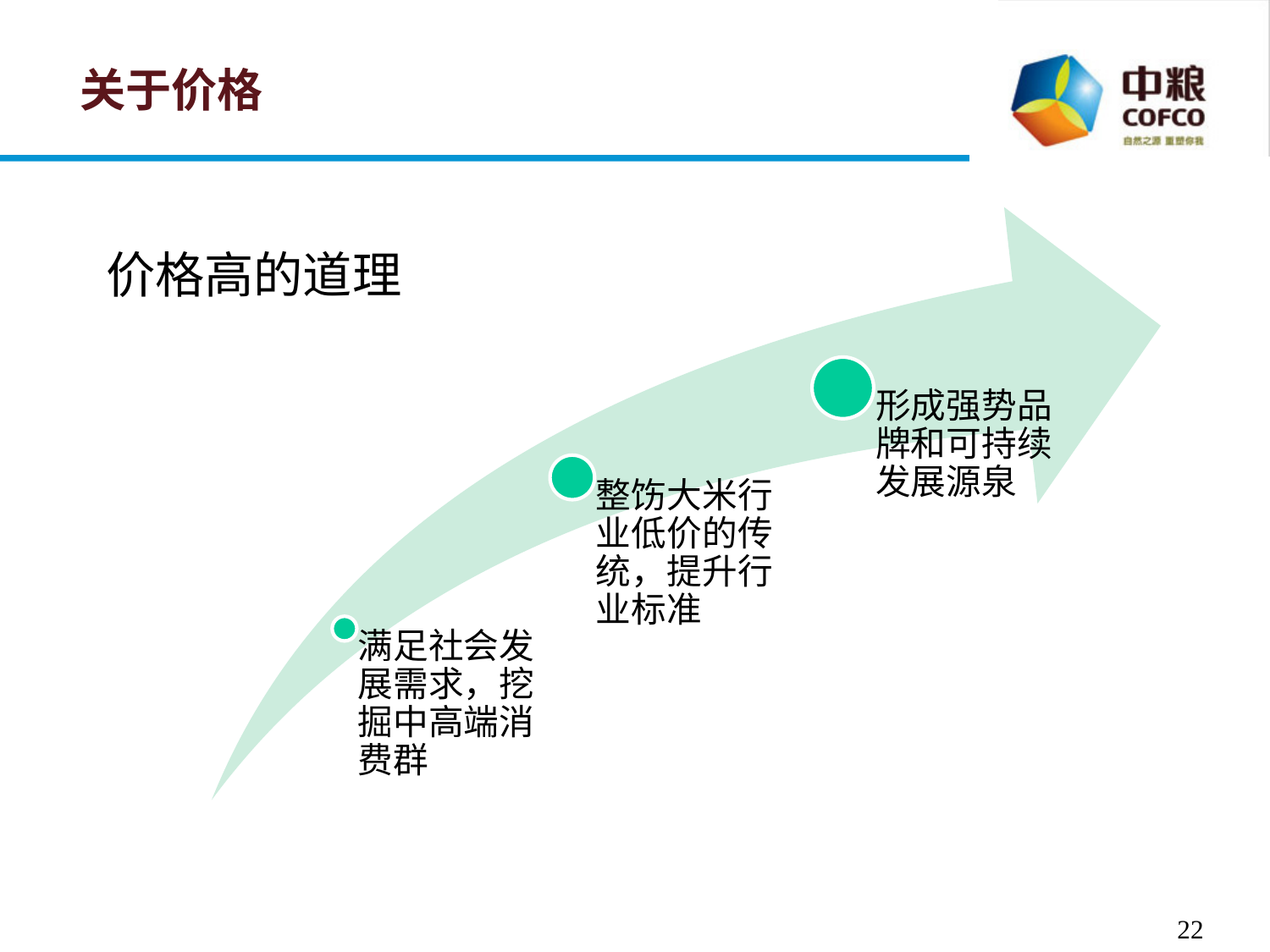

关于价格
满足社会发展需求，挖掘中高端消费群
整饬大米行业低价的传统，提升行业标准
形成强势品牌和可持续发展源泉
  价格高的道理